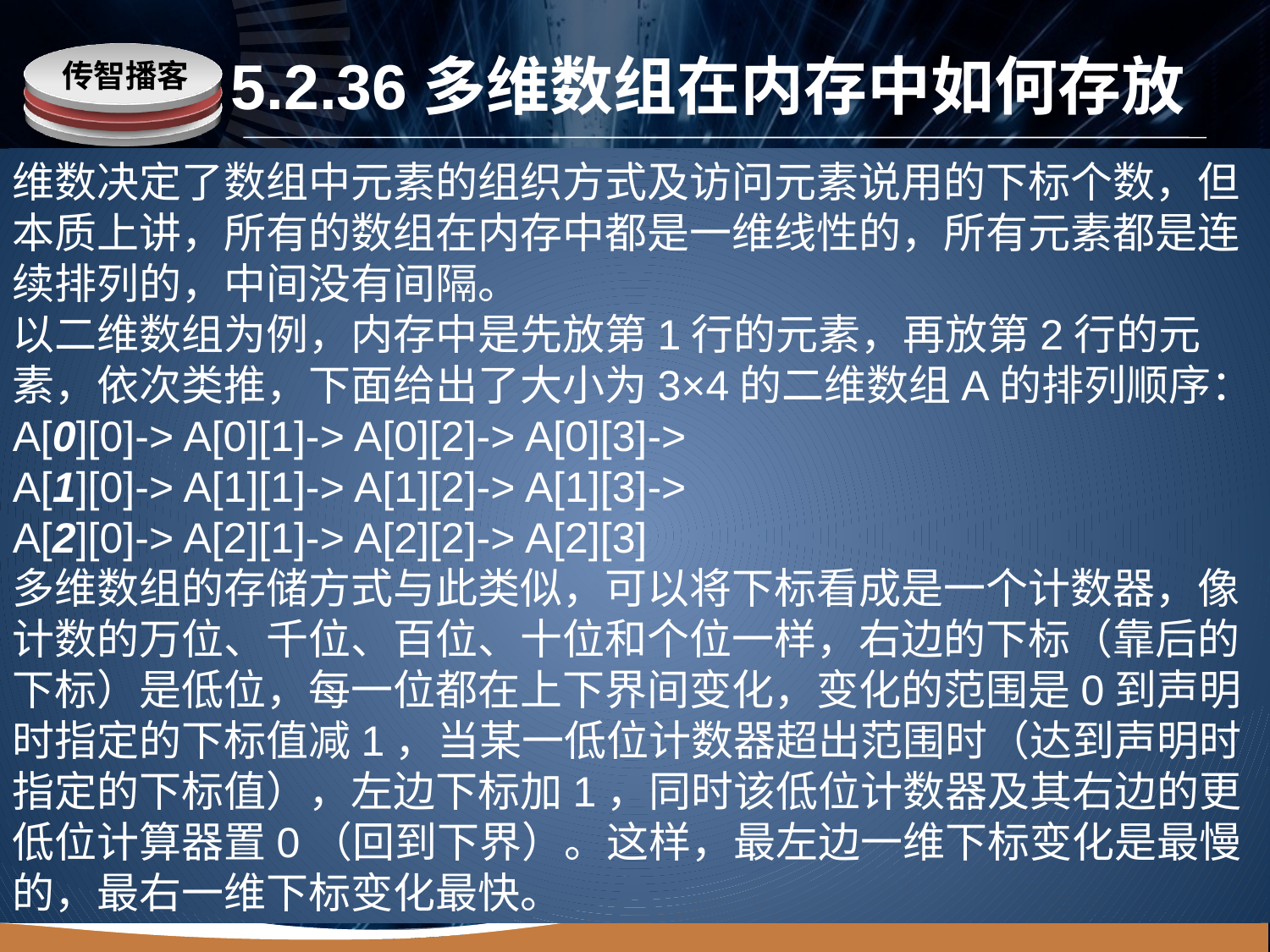

# 5.2.36多维数组在内存中如何存放
维数决定了数组中元素的组织方式及访问元素说用的下标个数，但本质上讲，所有的数组在内存中都是一维线性的，所有元素都是连续排列的，中间没有间隔。
以二维数组为例，内存中是先放第1行的元素，再放第2行的元素，依次类推，下面给出了大小为3×4的二维数组A的排列顺序：
A[0][0]-> A[0][1]-> A[0][2]-> A[0][3]->
A[1][0]-> A[1][1]-> A[1][2]-> A[1][3]->
A[2][0]-> A[2][1]-> A[2][2]-> A[2][3]
多维数组的存储方式与此类似，可以将下标看成是一个计数器，像计数的万位、千位、百位、十位和个位一样，右边的下标（靠后的下标）是低位，每一位都在上下界间变化，变化的范围是0到声明时指定的下标值减1，当某一低位计数器超出范围时（达到声明时指定的下标值），左边下标加1，同时该低位计数器及其右边的更低位计算器置0（回到下界）。这样，最左边一维下标变化是最慢的，最右一维下标变化最快。
www.itcast.cn